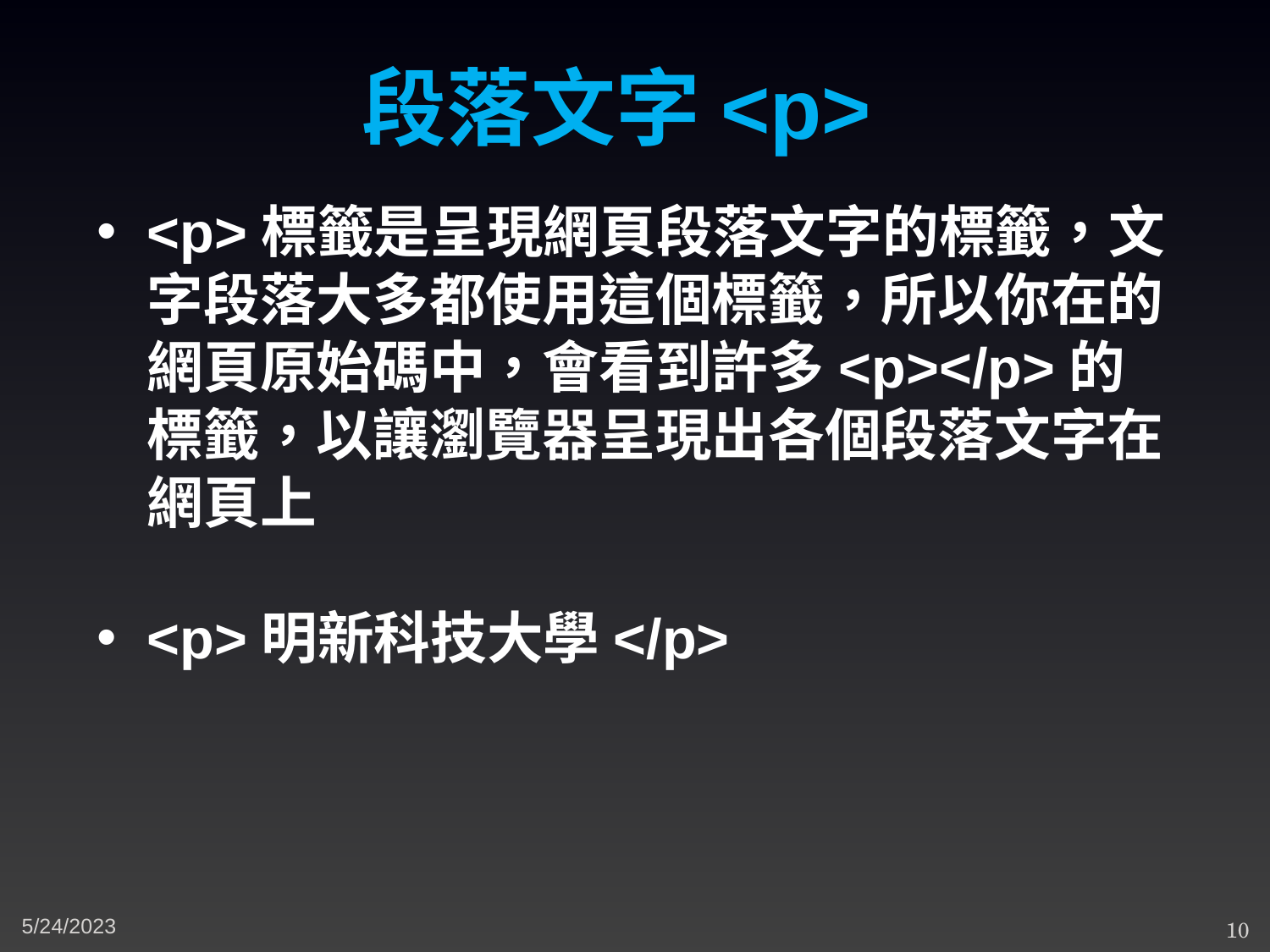

段落文字<p>
<p>標籤是呈現網頁段落文字的標籤，文字段落大多都使用這個標籤，所以你在的網頁原始碼中，會看到許多<p></p>的標籤，以讓瀏覽器呈現出各個段落文字在網頁上

<p>明新科技大學</p>
5/24/2023
10